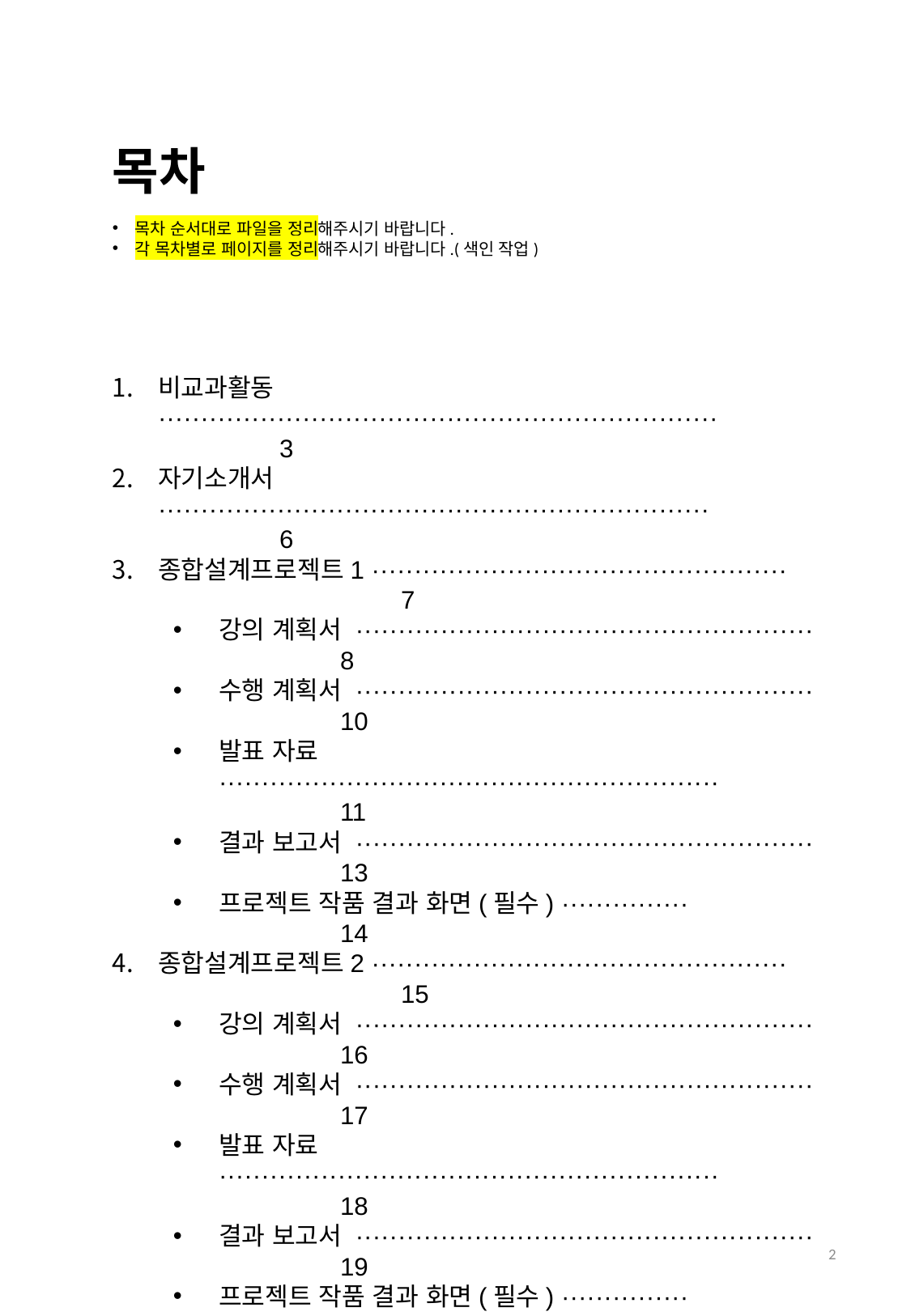

목차
목차 순서대로 파일을 정리해주시기 바랍니다.
각 목차별로 페이지를 정리해주시기 바랍니다.(색인 작업)
비교과활동 ··································································		3
자기소개서 ·································································		6
종합설계프로젝트1 ·················································		7
강의 계획서 ······················································	8
수행 계획서 ······················································	10
발표 자료 ···························································	11
결과 보고서 ······················································	13
프로젝트 작품 결과 화면(필수) ···············		14
종합설계프로젝트2 ·················································		15
강의 계획서 ······················································	16
수행 계획서 ······················································	17
발표 자료 ···························································	18
결과 보고서 ······················································	19
프로젝트 작품 결과 화면(필수) ···············		20
학습 성과 평가 ···························································		21
별도 기타 제출 서류
2